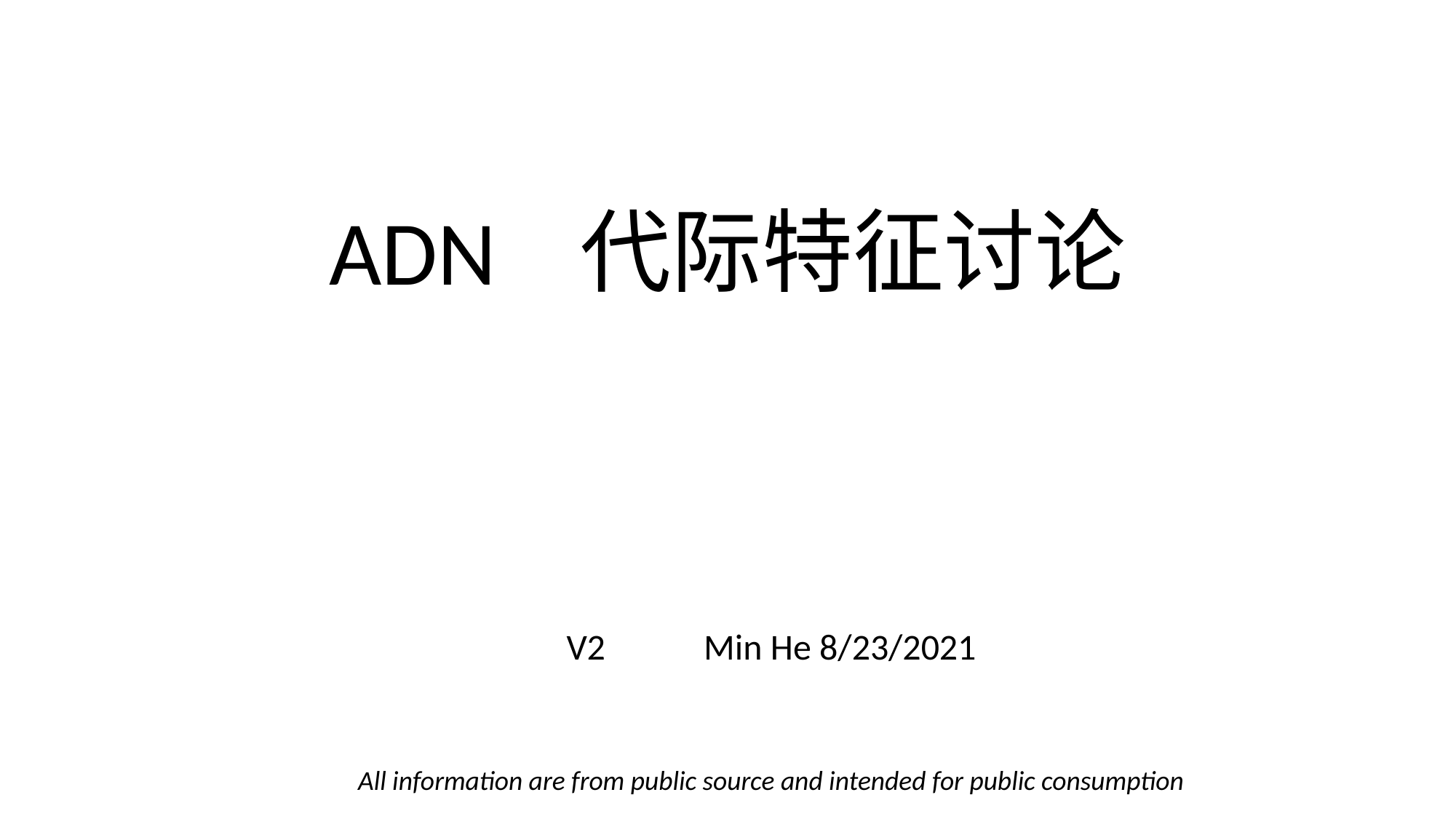

# ADN   代际特征讨论
V2            Min He 8/23/2021
All information are from public source and intended for public consumption